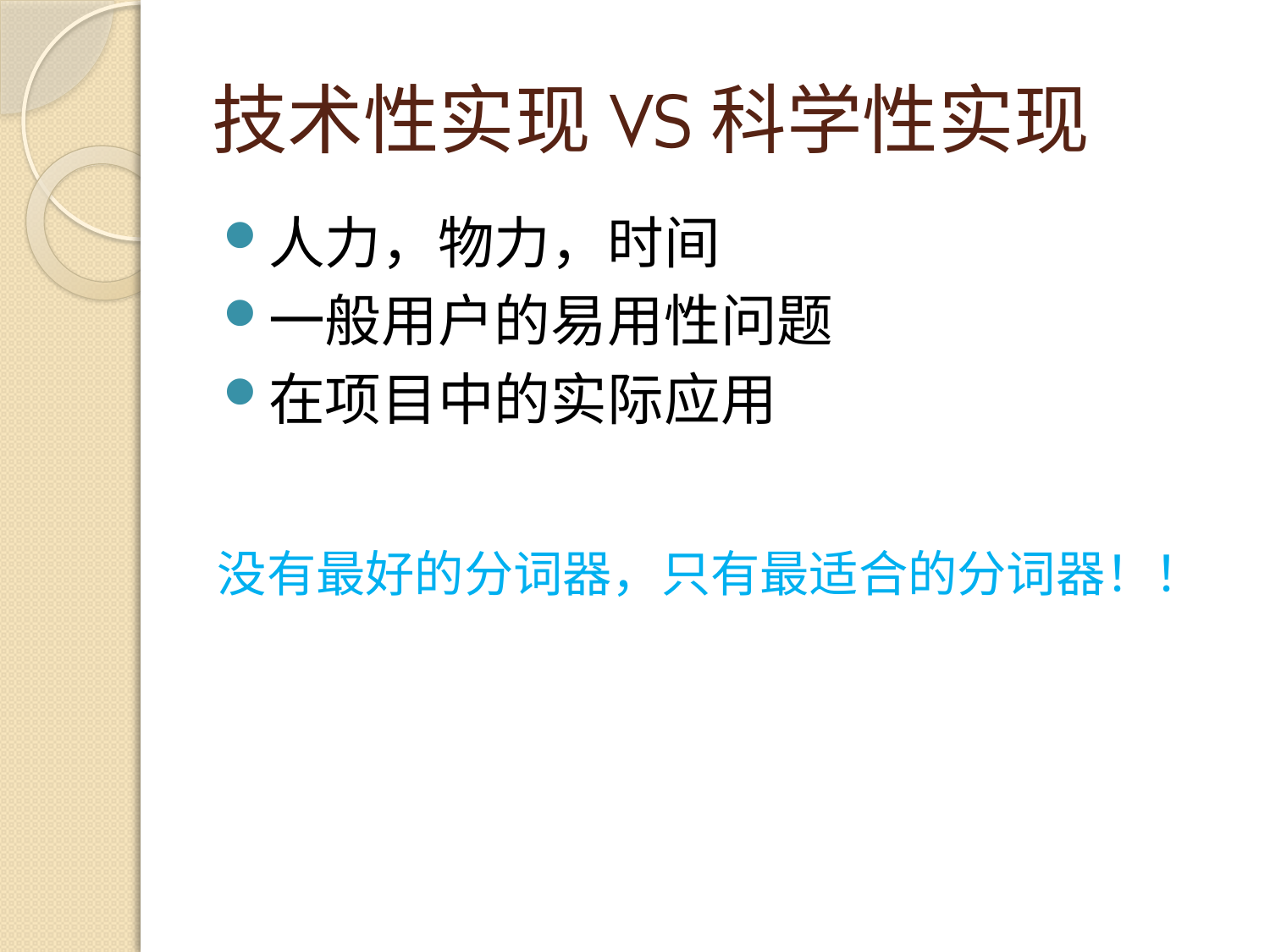

# 技术性实现VS科学性实现
人力，物力，时间
一般用户的易用性问题
在项目中的实际应用
没有最好的分词器，只有最适合的分词器！！